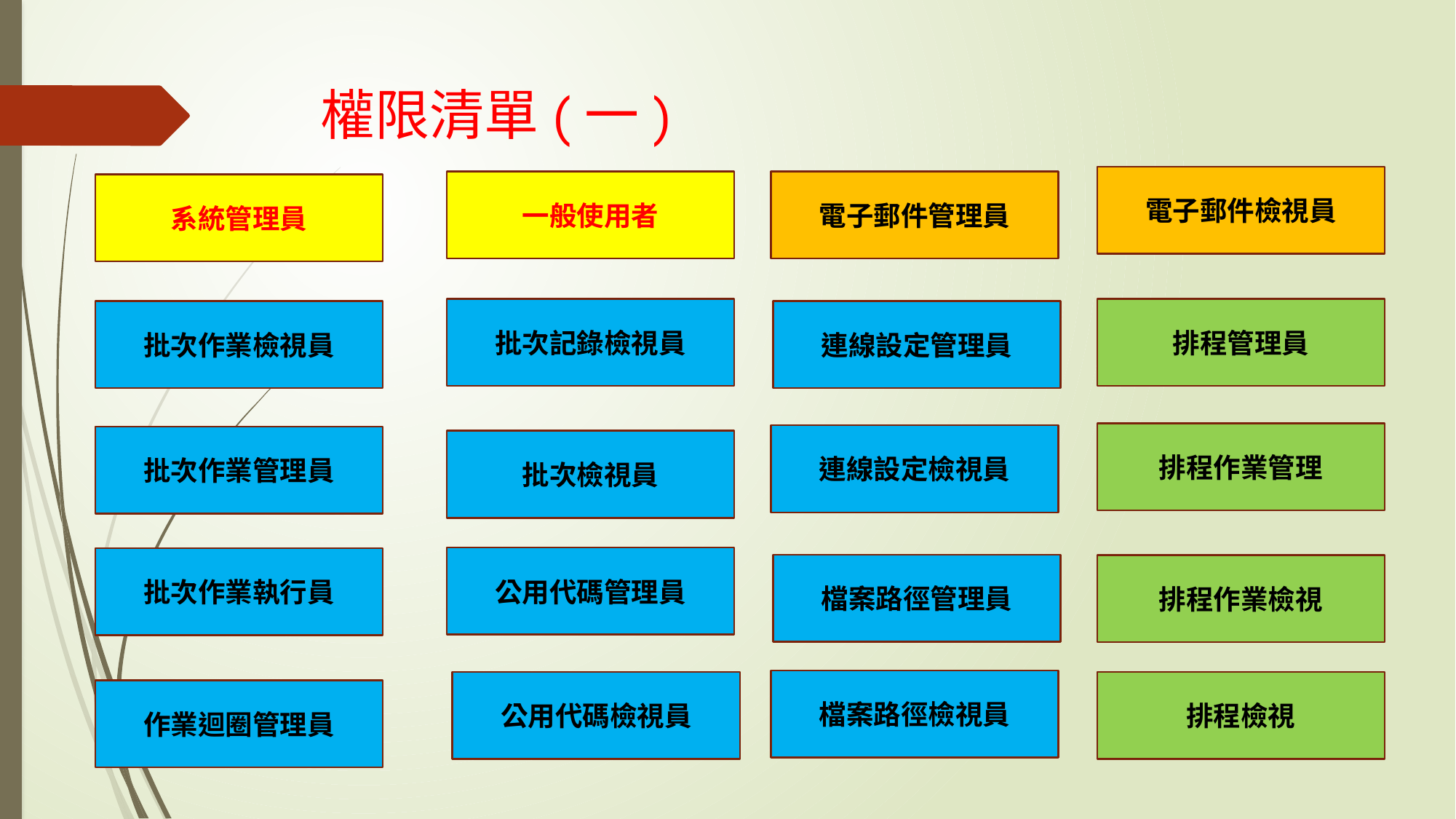

# 權限清單(一)
電子郵件檢視員
一般使用者
電子郵件管理員
系統管理員
批次記錄檢視員
排程管理員
批次作業檢視員
連線設定管理員
排程作業管理
連線設定檢視員
批次作業管理員
批次檢視員
公用代碼管理員
批次作業執行員
檔案路徑管理員
排程作業檢視
檔案路徑檢視員
公用代碼檢視員
排程檢視
作業迴圈管理員